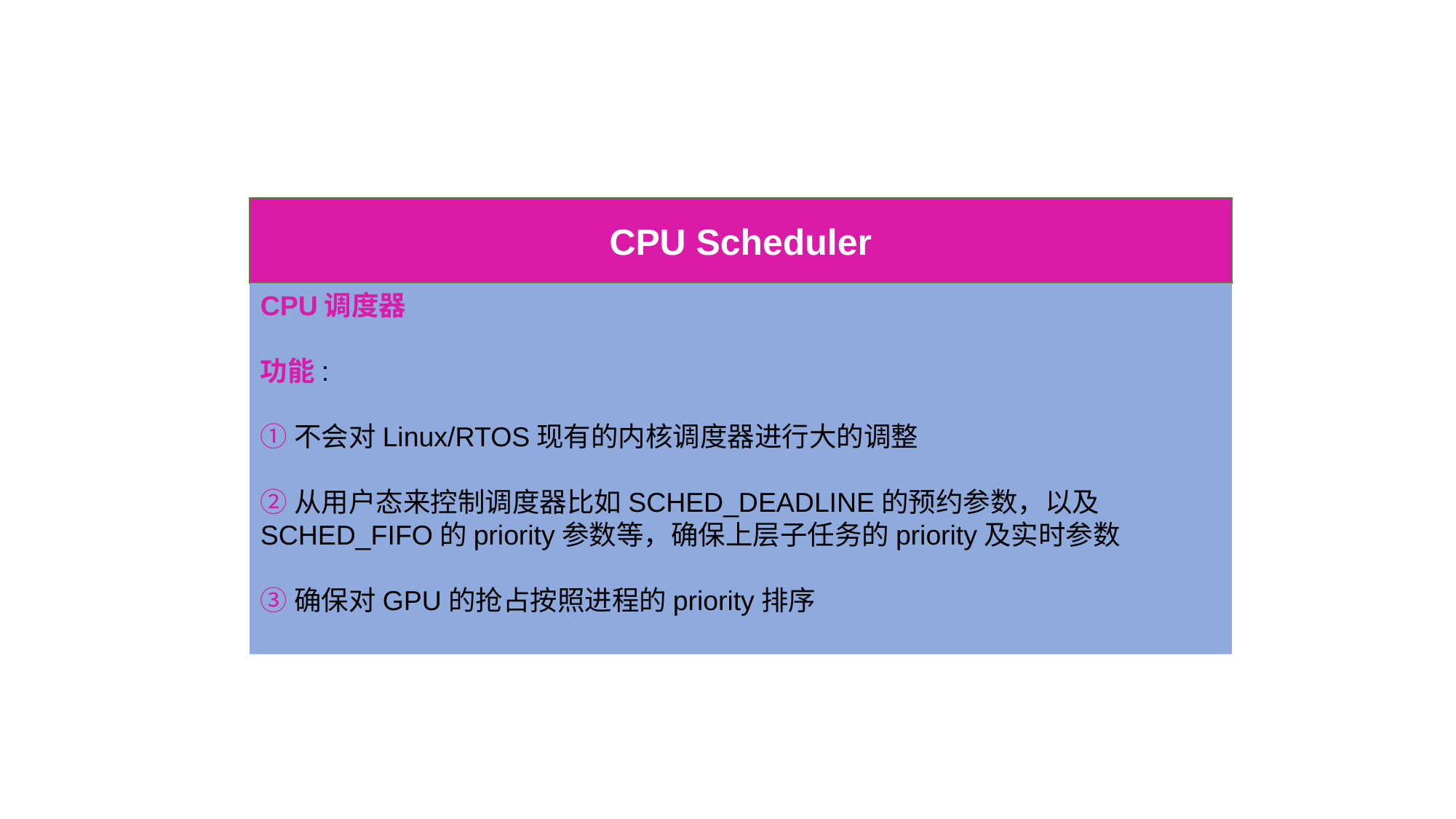

CPU Scheduler

CPU调度器

功能:

①不会对Linux/RTOS现有的内核调度器进行大的调整

②从用户态来控制调度器比如SCHED_DEADLINE的预约参数，以及SCHED_FIFO的priority参数等，确保上层子任务的priority及实时参数

③确保对GPU的抢占按照进程的priority排序